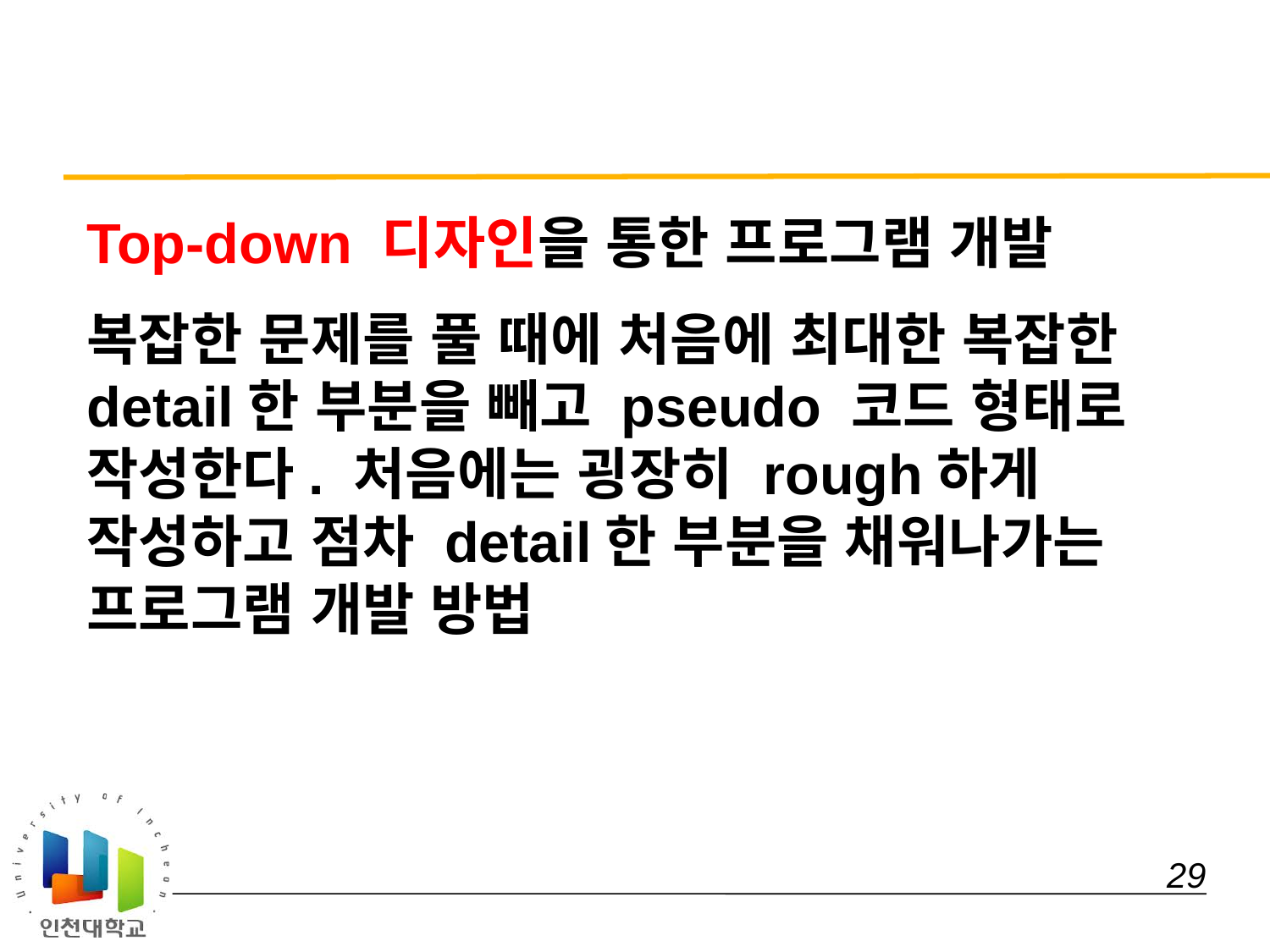

#
Top-down 디자인을 통한 프로그램 개발
복잡한 문제를 풀 때에 처음에 최대한 복잡한 detail한 부분을 빼고 pseudo 코드 형태로 작성한다. 처음에는 굉장히 rough하게 작성하고 점차 detail한 부분을 채워나가는 프로그램 개발 방법
 29